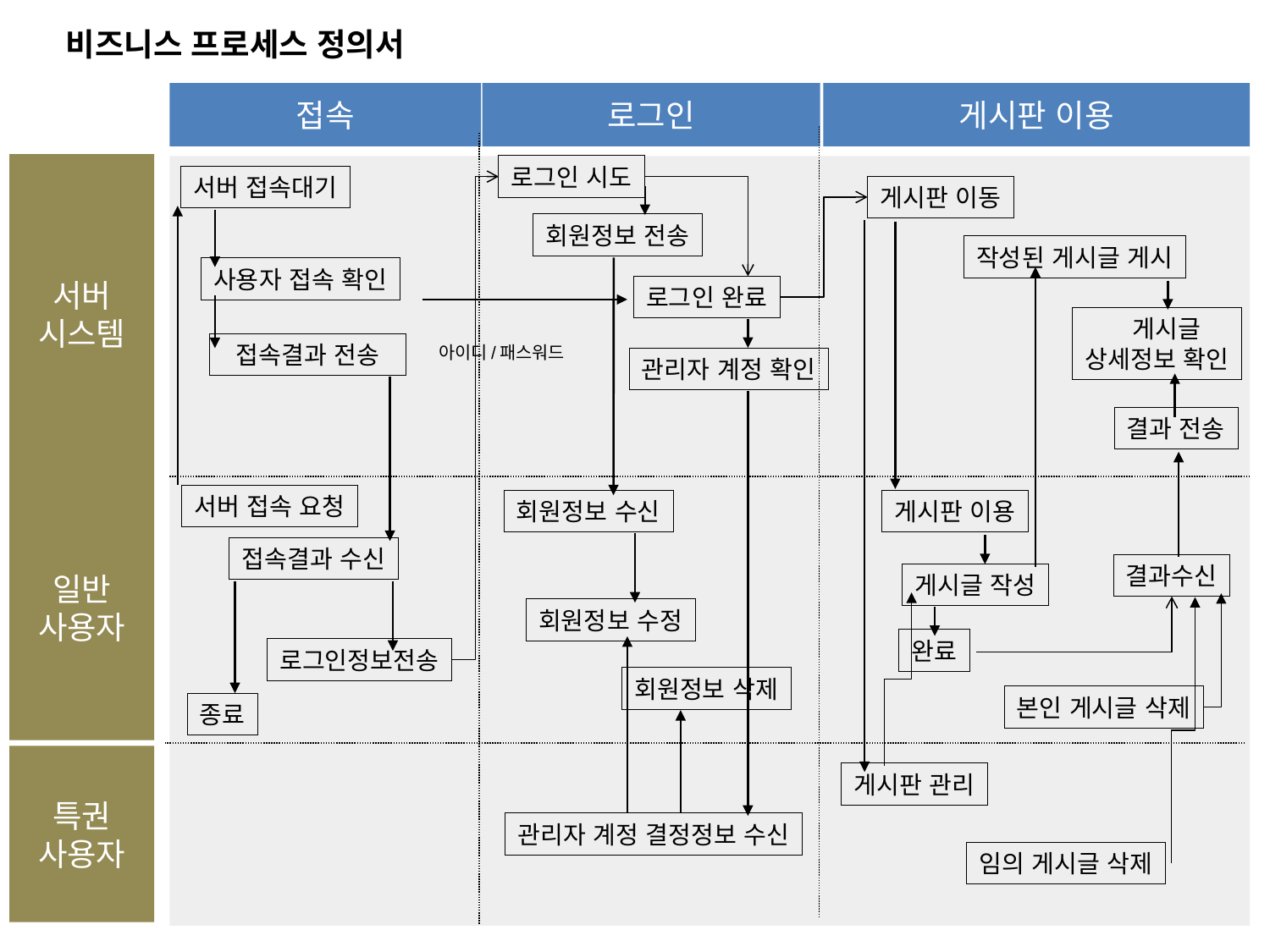

비즈니스 프로세스 정의서
접속
로그인
게시판 이용
서버
시스템
로그인 시도

서버 접속대기
게시판 이동
회원정보 전송
작성된 게시글 게시
사용자 접속 확인
로그인 완료
      게시글
상세정보 확인
접속결과 전송
아이디/패스워드
관리자 계정 확인
결과 전송
일반
사용자
서버 접속 요청
회원정보 수신
게시판 이용
접속결과 수신
결과수신
게시글 작성
회원정보 수정
완료
로그인정보전송
회원정보 삭제
본인 게시글 삭제
종료
특권
사용자
게시판 관리
관리자 계정 결정정보 수신
임의 게시글 삭제